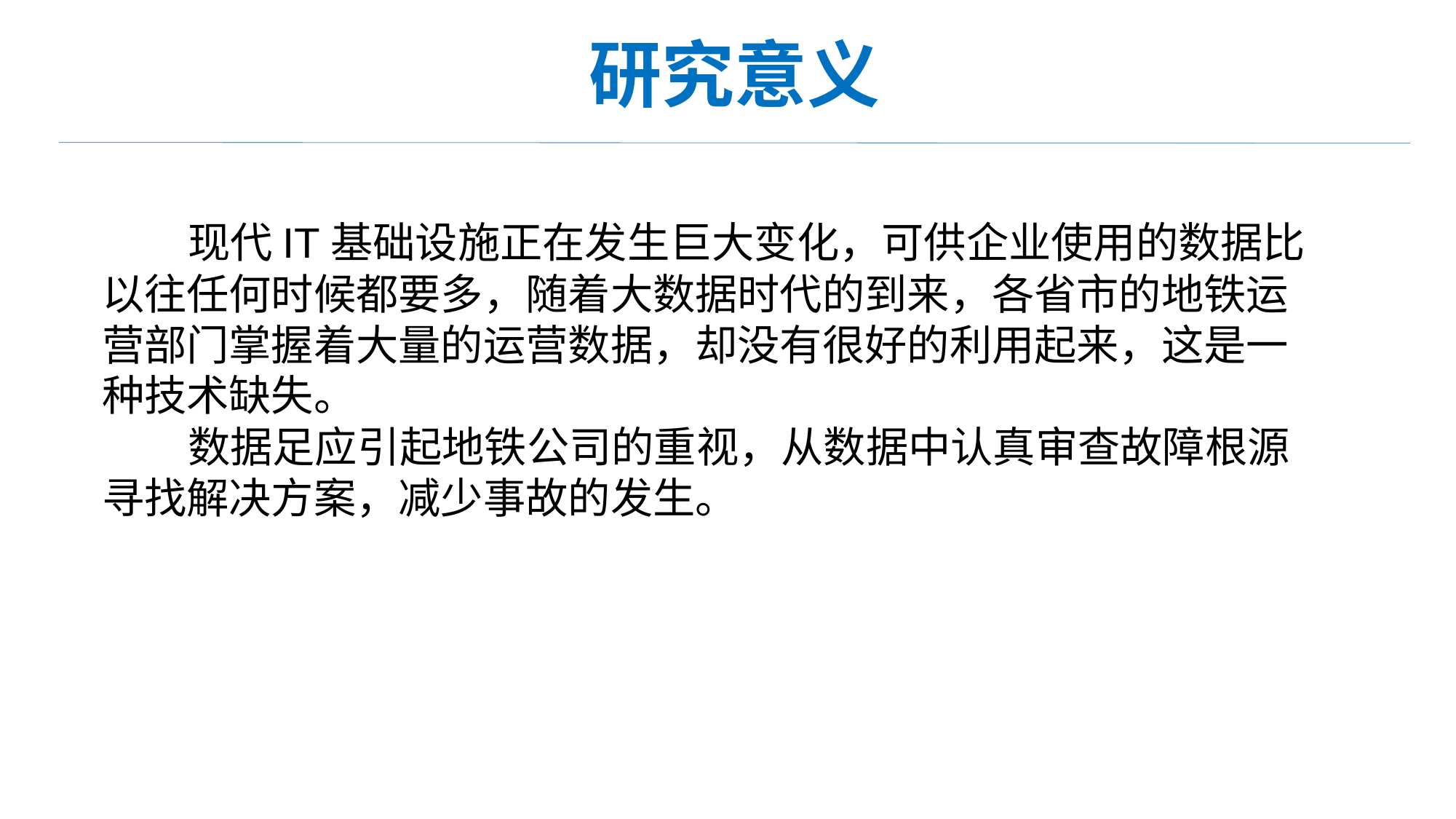

研究意义

        现代IT基础设施正在发生巨大变化，可供企业使用的数据比以往任何时候都要多，随着大数据时代的到来，各省市的地铁运营部门掌握着大量的运营数据，却没有很好的利用起来，这是一种技术缺失。
        数据足应引起地铁公司的重视，从数据中认真审查故障根源寻找解决方案，减少事故的发生。
3